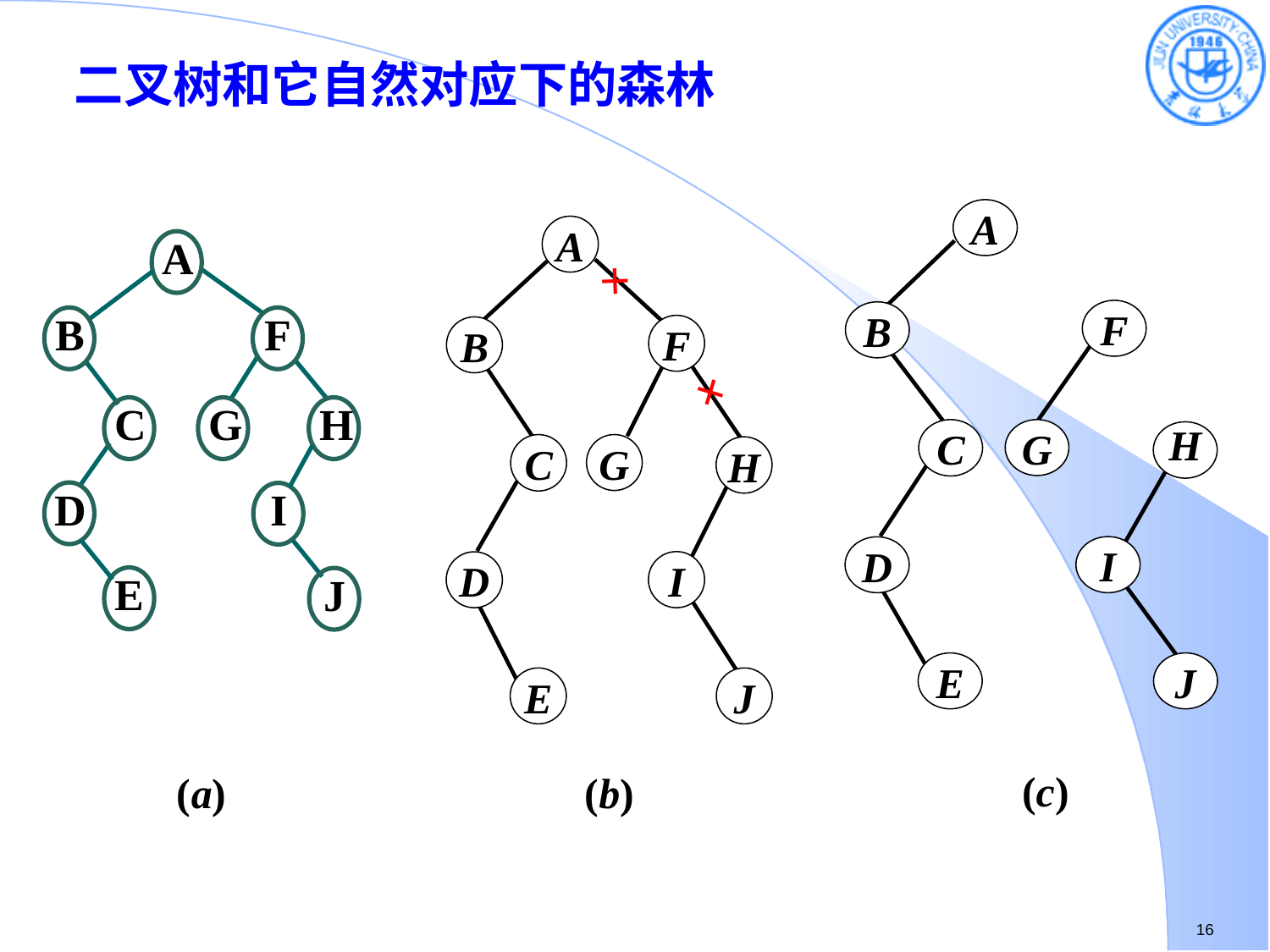

二叉树和它自然对应下的森林
A

F
B

C
G
H

I
D

E
J
(c)
A

×
F
B

×
C
G
H

I
D

E
J

A

B

F

C

G

H

D

I

E

J
(a)
(b)